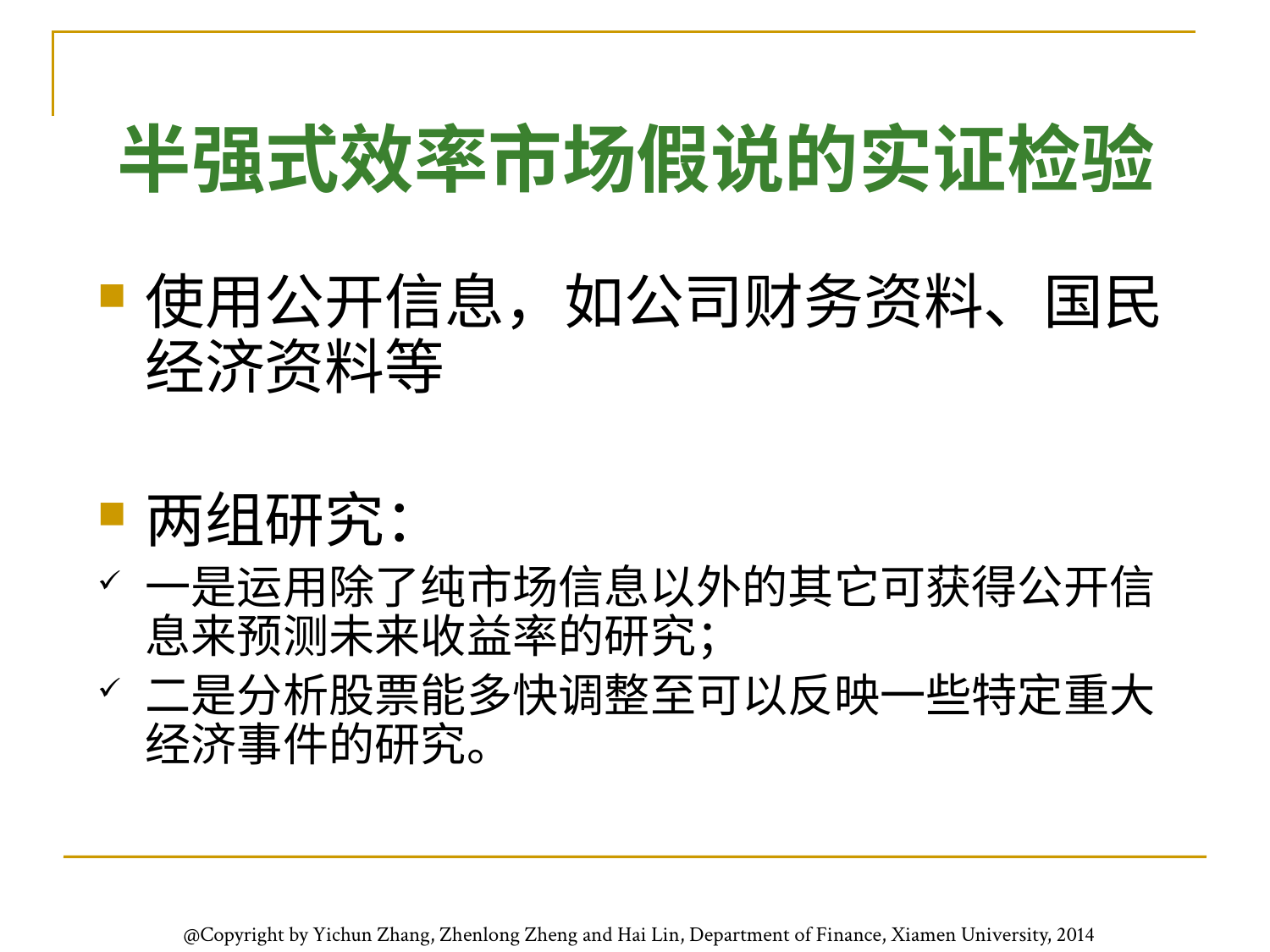

# 半强式效率市场假说的实证检验
使用公开信息，如公司财务资料、国民经济资料等

两组研究：
一是运用除了纯市场信息以外的其它可获得公开信息来预测未来收益率的研究；
二是分析股票能多快调整至可以反映一些特定重大经济事件的研究。
@Copyright by Yichun Zhang, Zhenlong Zheng and Hai Lin, Department of Finance, Xiamen University, 2014